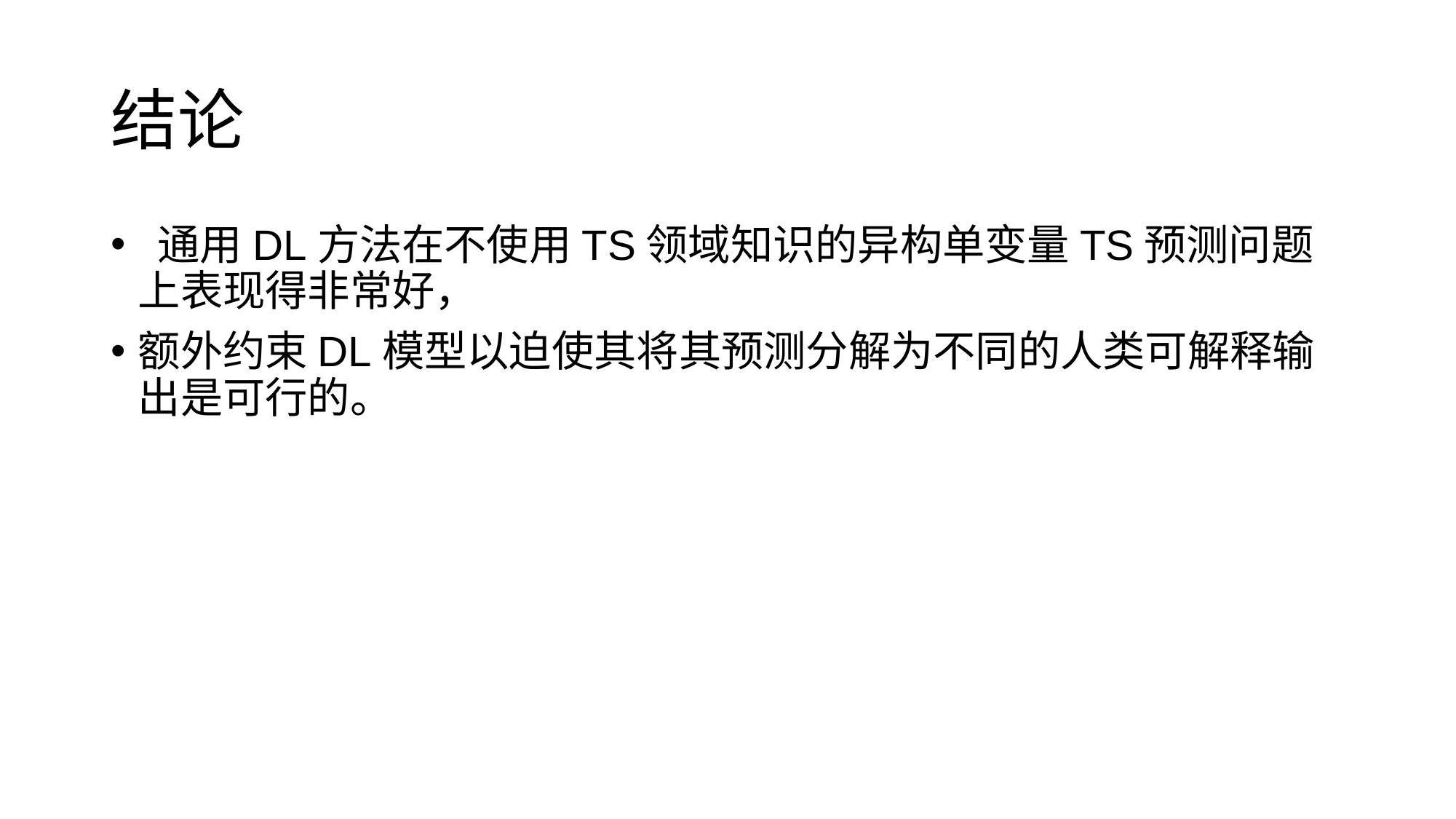

# 结论
 通用DL方法在不使用TS领域知识的异构单变量TS预测问题上表现得非常好，
额外约束DL模型以迫使其将其预测分解为不同的人类可解释输出是可行的。